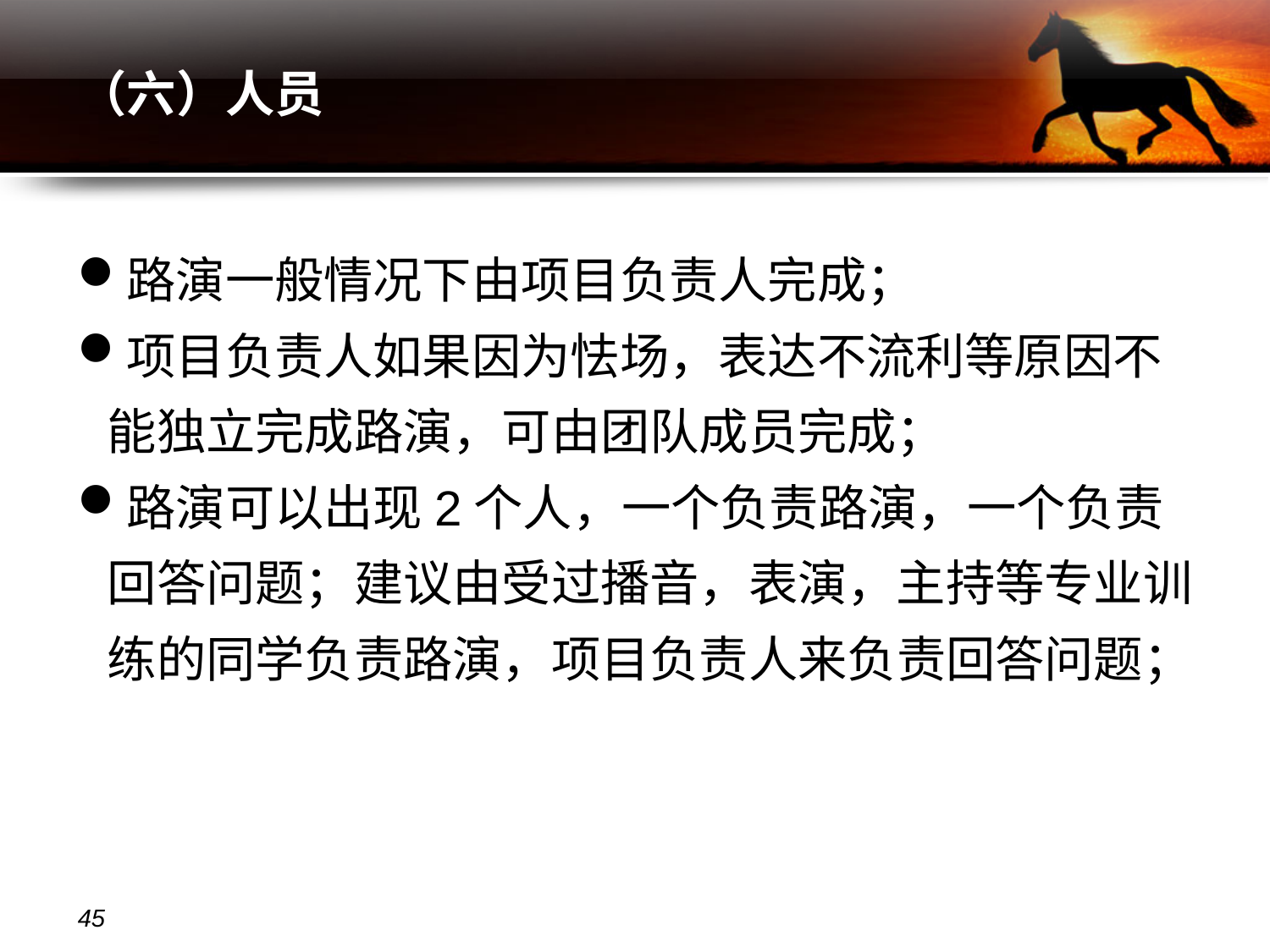

（六）人员
路演一般情况下由项目负责人完成；
项目负责人如果因为怯场，表达不流利等原因不能独立完成路演，可由团队成员完成；
路演可以出现2个人，一个负责路演，一个负责回答问题；建议由受过播音，表演，主持等专业训练的同学负责路演，项目负责人来负责回答问题；
45